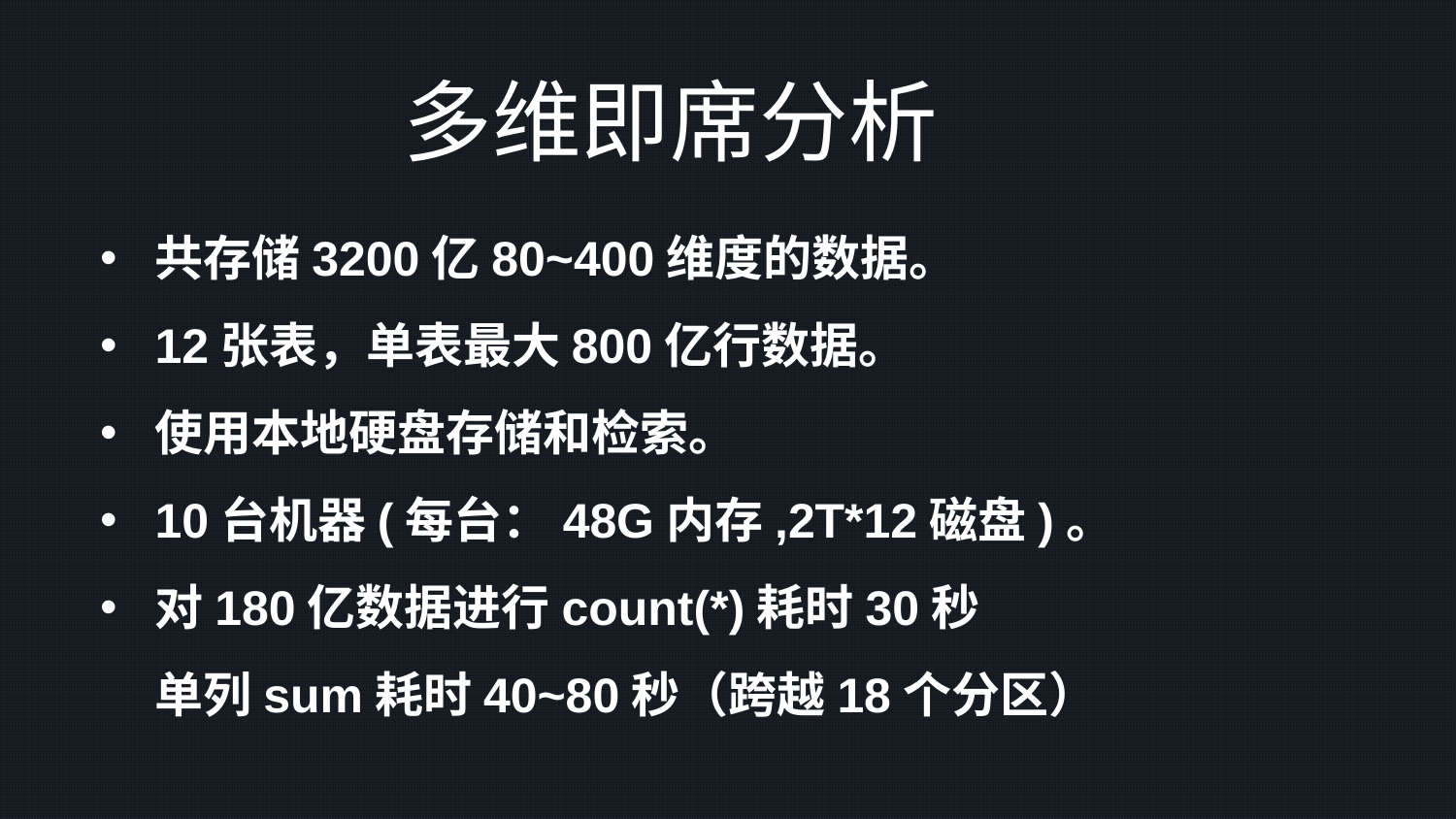

# 多维即席分析
共存储3200亿80~400维度的数据。
12张表，单表最大800亿行数据。
使用本地硬盘存储和检索。
10台机器(每台：48G内存,2T*12磁盘)。
对180亿数据进行count(*)耗时30秒
单列sum耗时40~80秒（跨越18个分区）